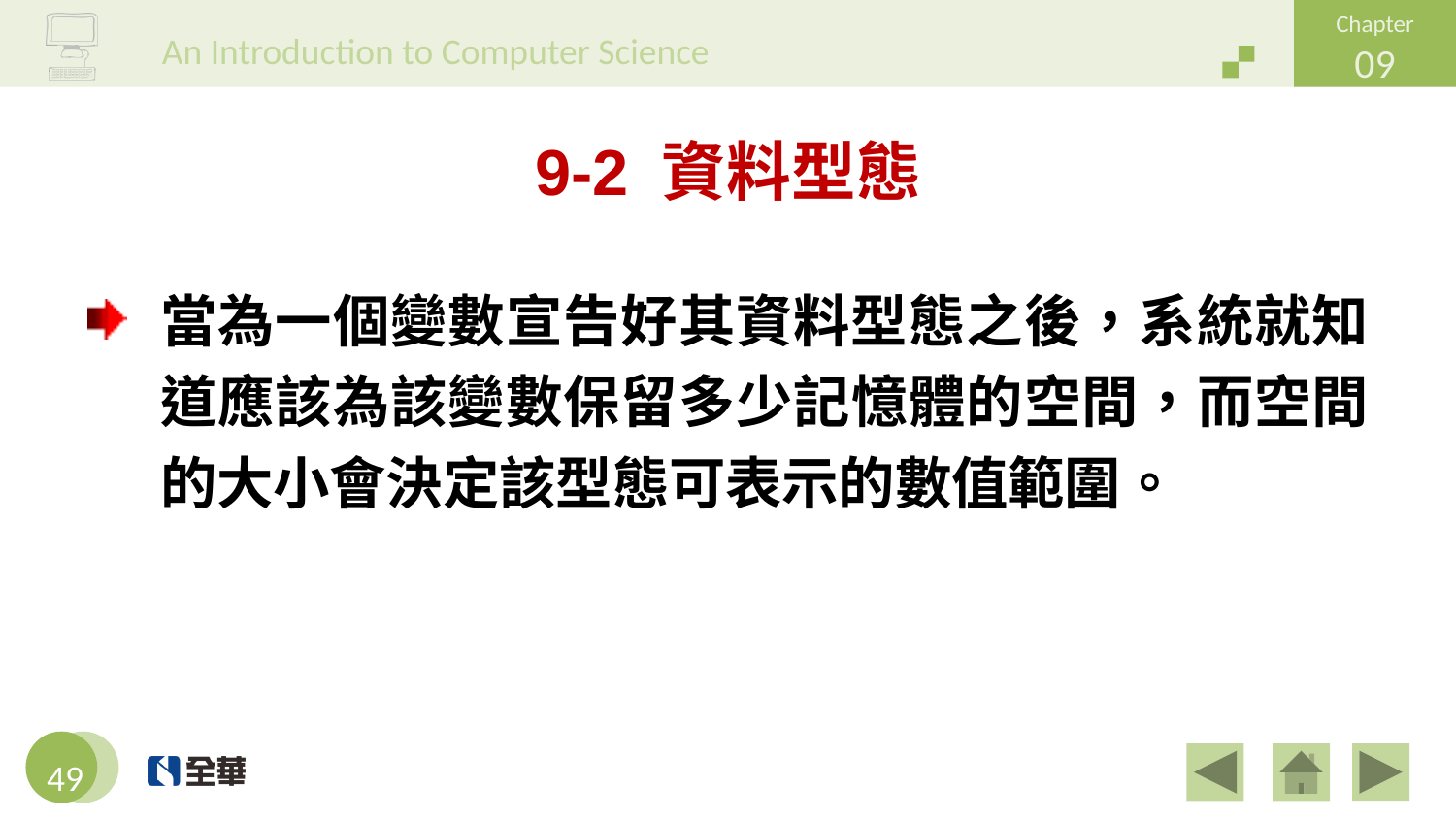

# 9-2 資料型態
當為一個變數宣告好其資料型態之後，系統就知道應該為該變數保留多少記憶體的空間，而空間的大小會決定該型態可表示的數值範圍。